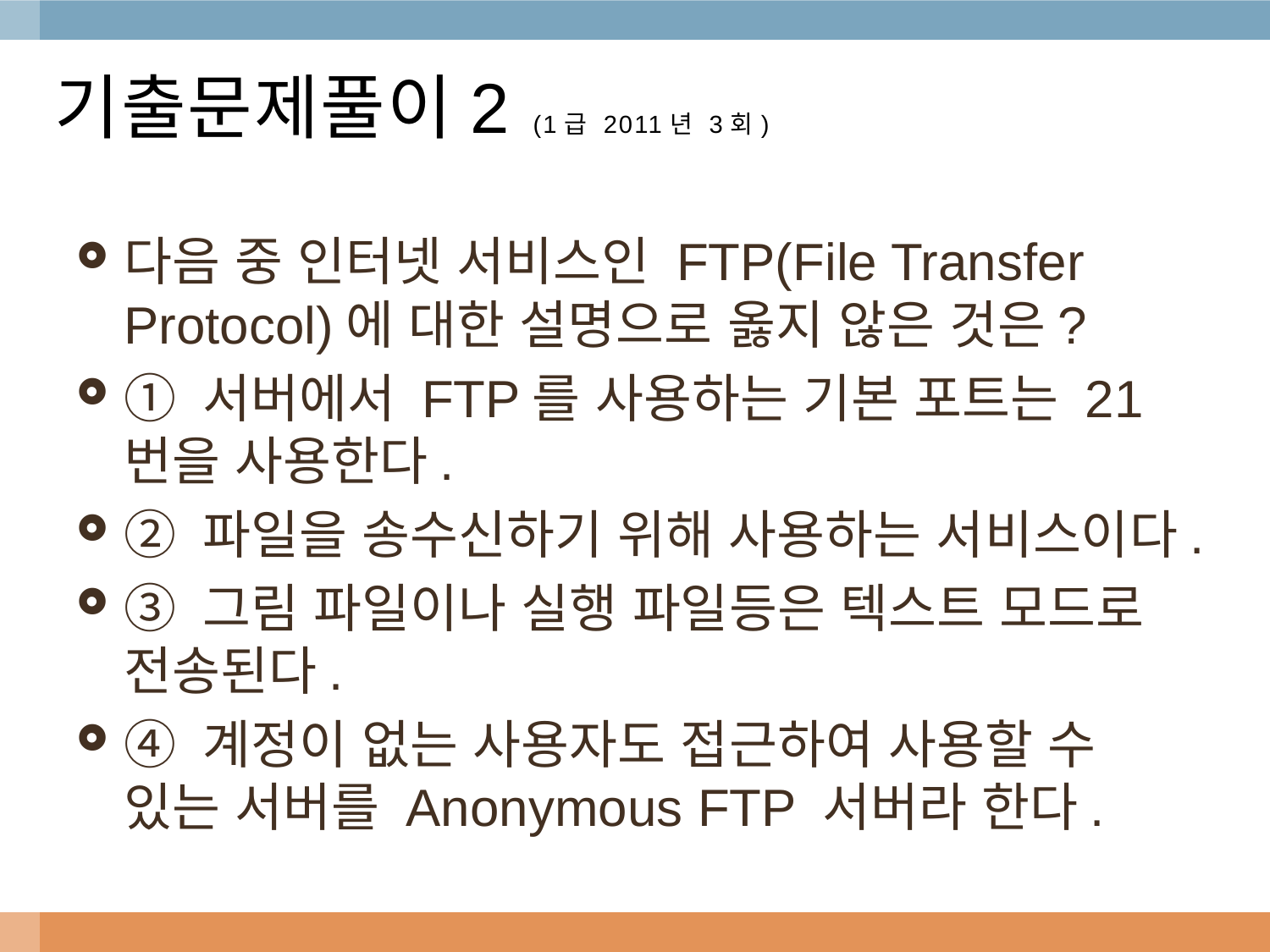

# 기출문제풀이2 (1급 2011년 3회)
다음 중 인터넷 서비스인 FTP(File Transfer Protocol)에 대한 설명으로 옳지 않은 것은?
① 서버에서 FTP를 사용하는 기본 포트는 21번을 사용한다.
② 파일을 송수신하기 위해 사용하는 서비스이다.
③ 그림 파일이나 실행 파일등은 텍스트 모드로 전송된다.
④ 계정이 없는 사용자도 접근하여 사용할 수 있는 서버를 Anonymous FTP 서버라 한다.